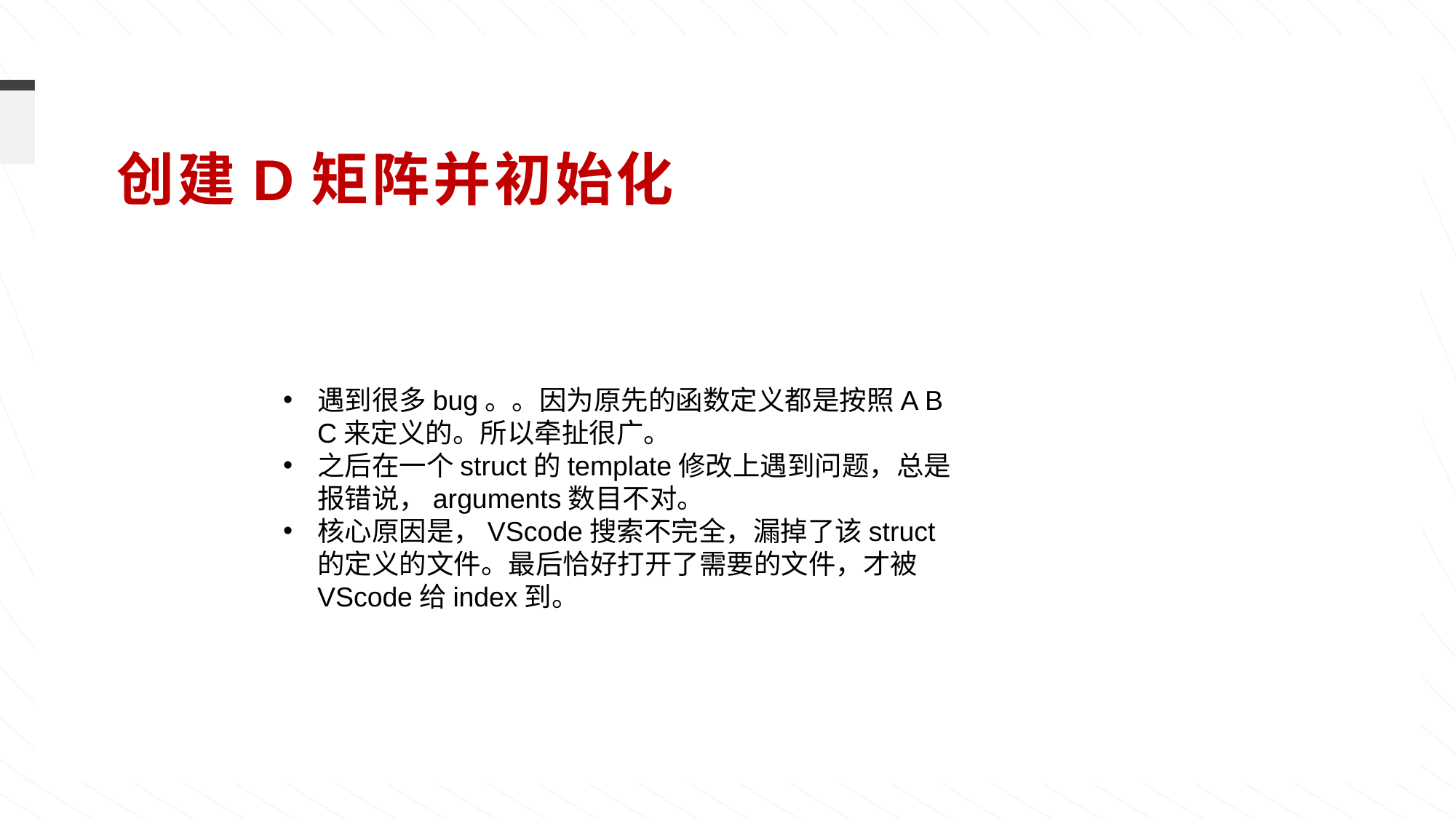

创建D矩阵并初始化
遇到很多bug。。因为原先的函数定义都是按照A B C来定义的。所以牵扯很广。
之后在一个struct的template修改上遇到问题，总是报错说，arguments数目不对。
核心原因是，VScode搜索不完全，漏掉了该struct的定义的文件。最后恰好打开了需要的文件，才被VScode给index到。